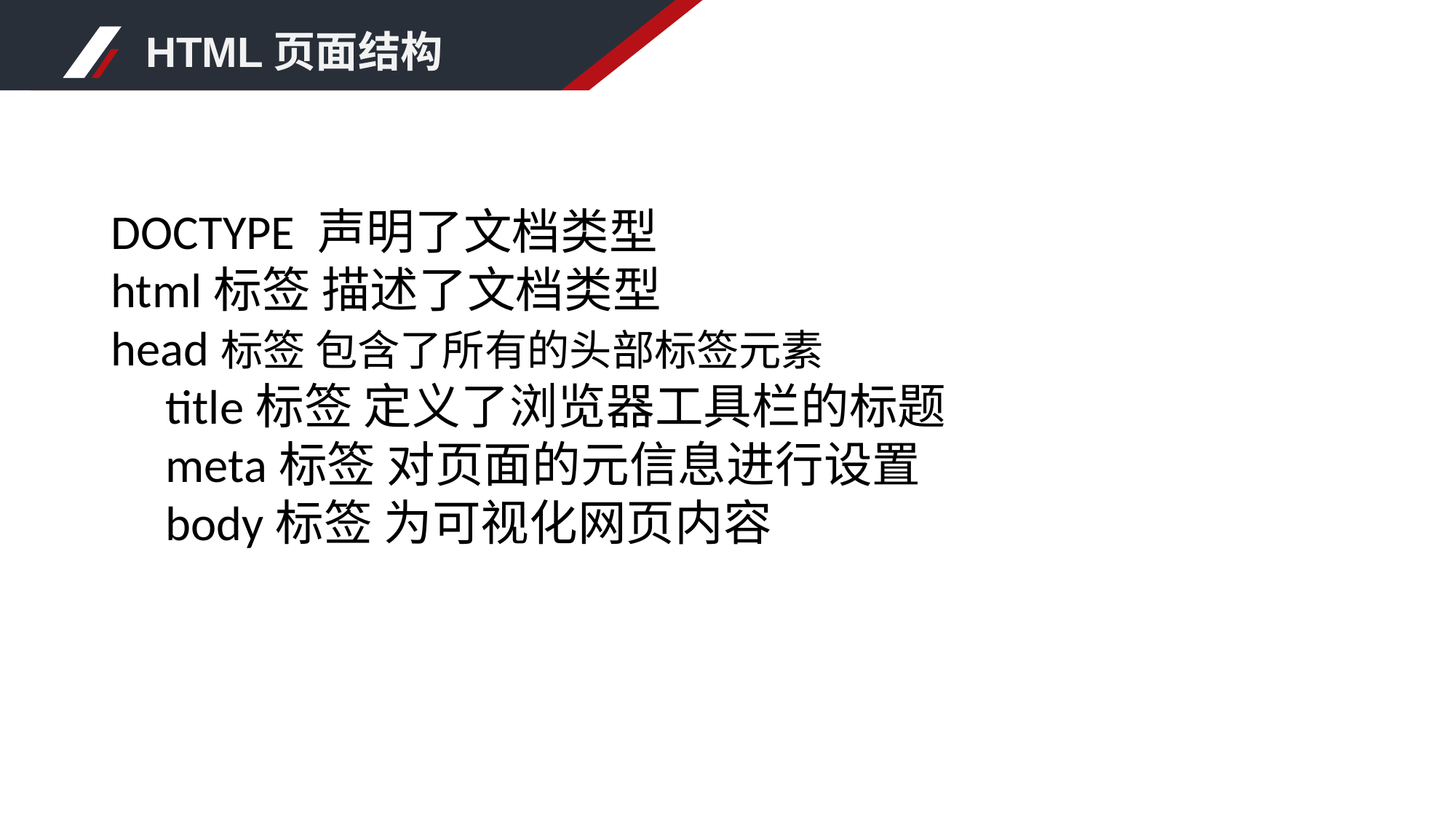

HTML页面结构
DOCTYPE 声明了文档类型
html标签 描述了文档类型
head标签 包含了所有的头部标签元素
title标签 定义了浏览器工具栏的标题
meta标签 对页面的元信息进行设置
body标签 为可视化网页内容